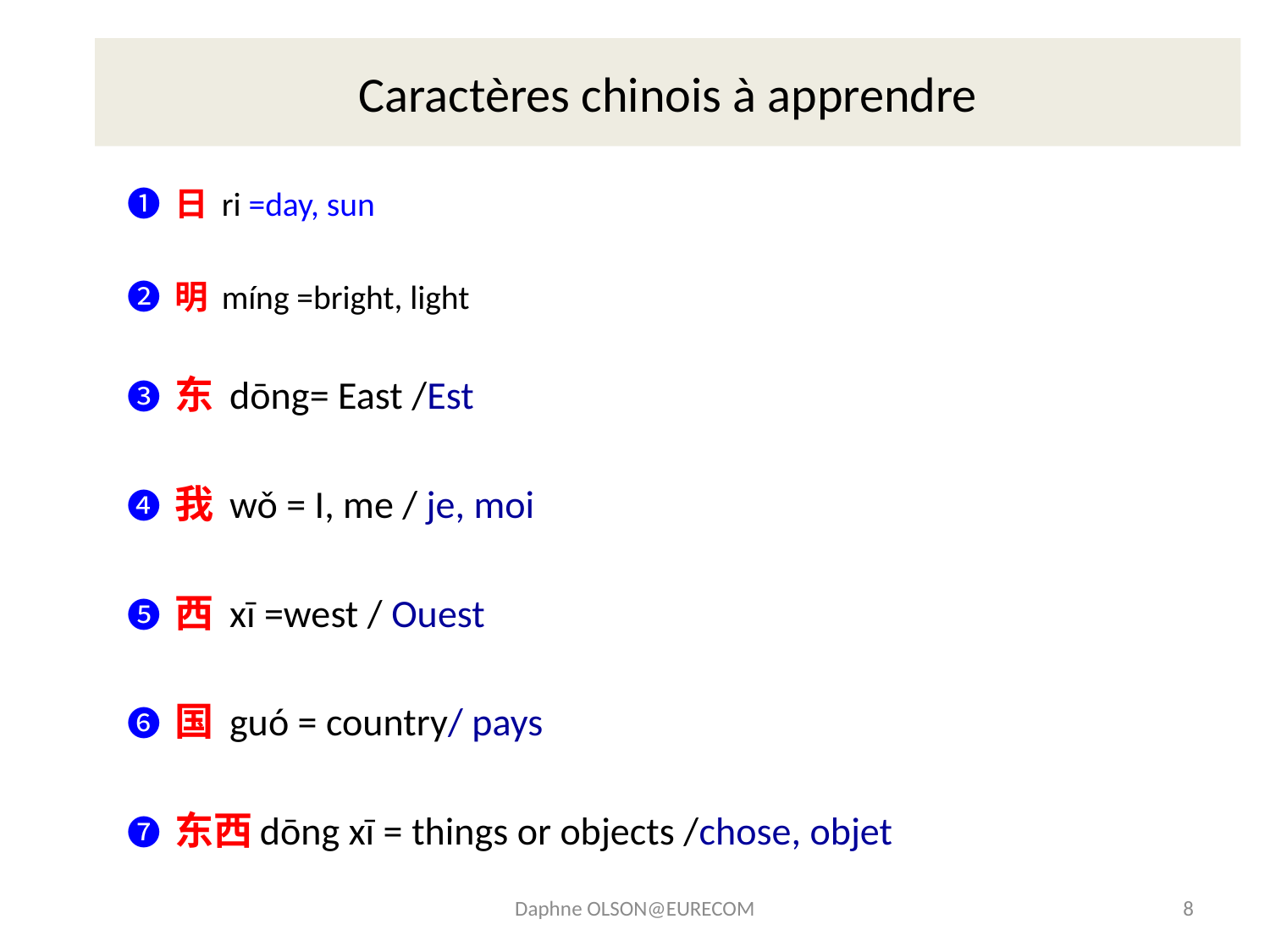

# Caractères chinois à apprendre
❶ 日 ri =day, sun

❷ 明 míng =bright, light

❸ 东 dōng= East /Est

❹ 我 wǒ = I, me / je, moi

❺ 西 xī =west / Ouest

❻ 国 guó = country/ pays

❼ 东西dōng xī = things or objects /chose, objet
Daphne OLSON@EURECOM
8